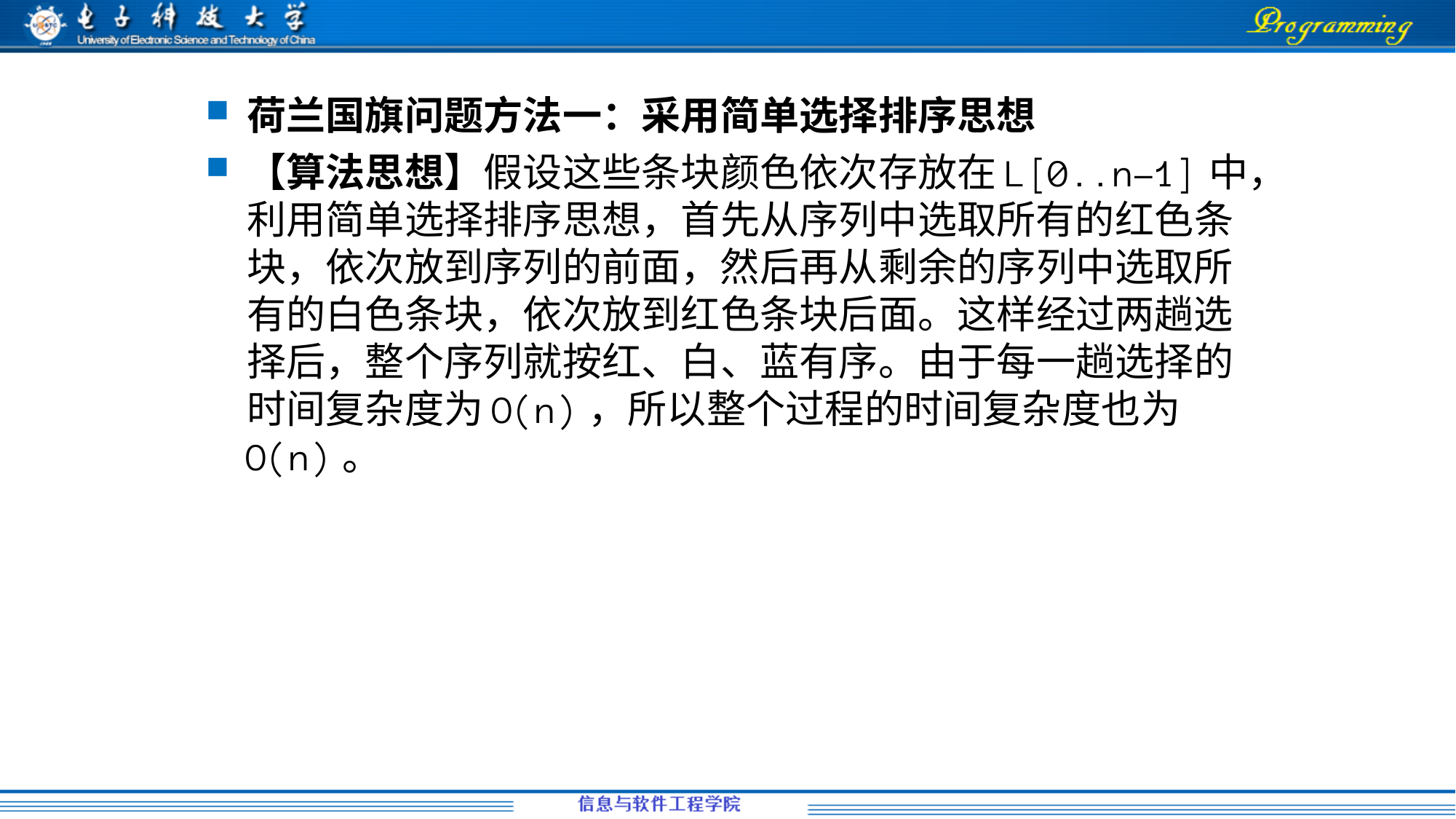

荷兰国旗问题方法一：采用简单选择排序思想
【算法思想】假设这些条块颜色依次存放在L[0..n-1]中，利用简单选择排序思想，首先从序列中选取所有的红色条块，依次放到序列的前面，然后再从剩余的序列中选取所有的白色条块，依次放到红色条块后面。这样经过两趟选择后，整个序列就按红、白、蓝有序。由于每一趟选择的时间复杂度为O(n)，所以整个过程的时间复杂度也为O(n)。